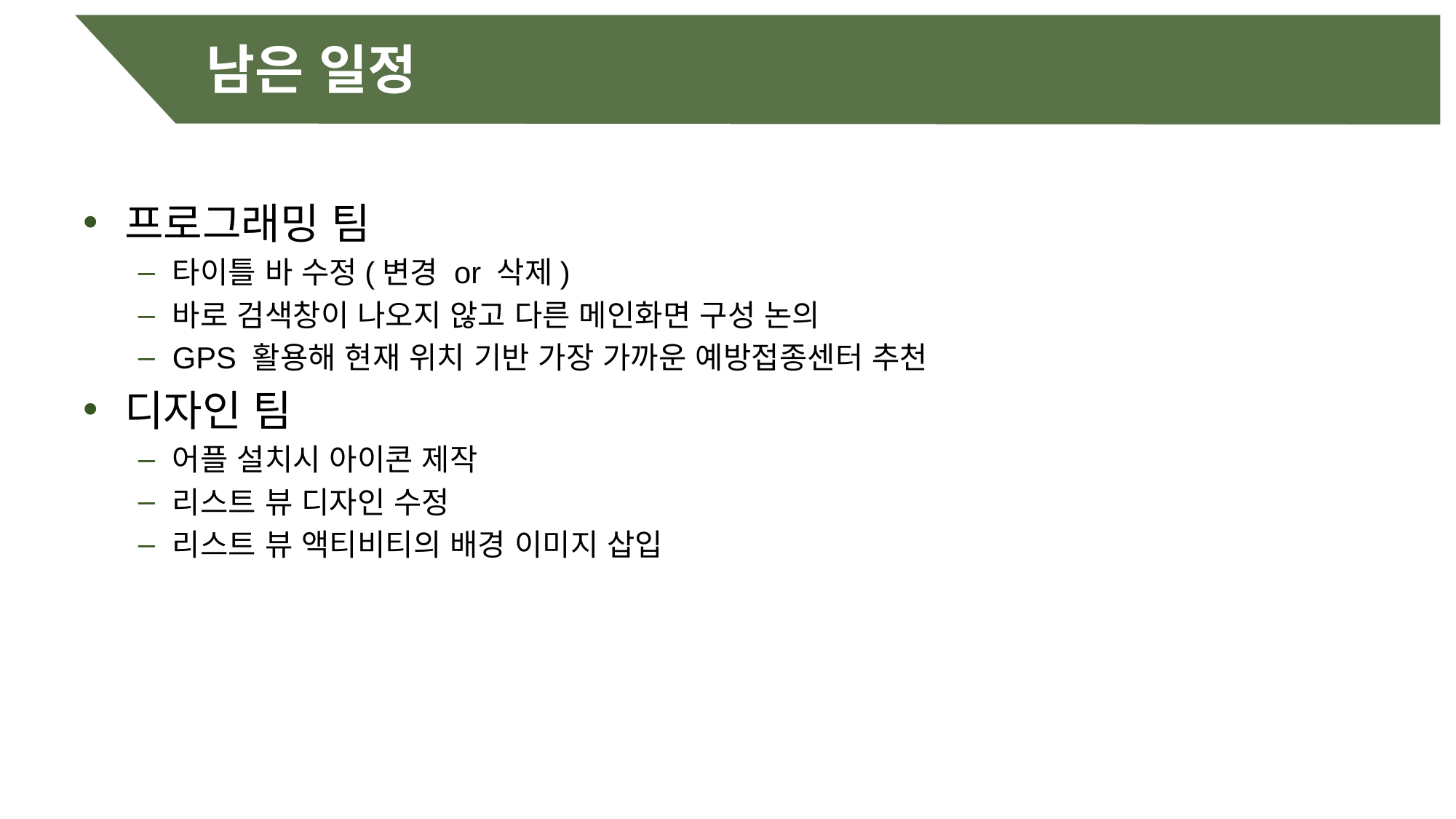

남은 일정
프로그래밍 팀
타이틀 바 수정(변경 or 삭제)
바로 검색창이 나오지 않고 다른 메인화면 구성 논의
GPS 활용해 현재 위치 기반 가장 가까운 예방접종센터 추천
디자인 팀
어플 설치시 아이콘 제작
리스트 뷰 디자인 수정
리스트 뷰 액티비티의 배경 이미지 삽입